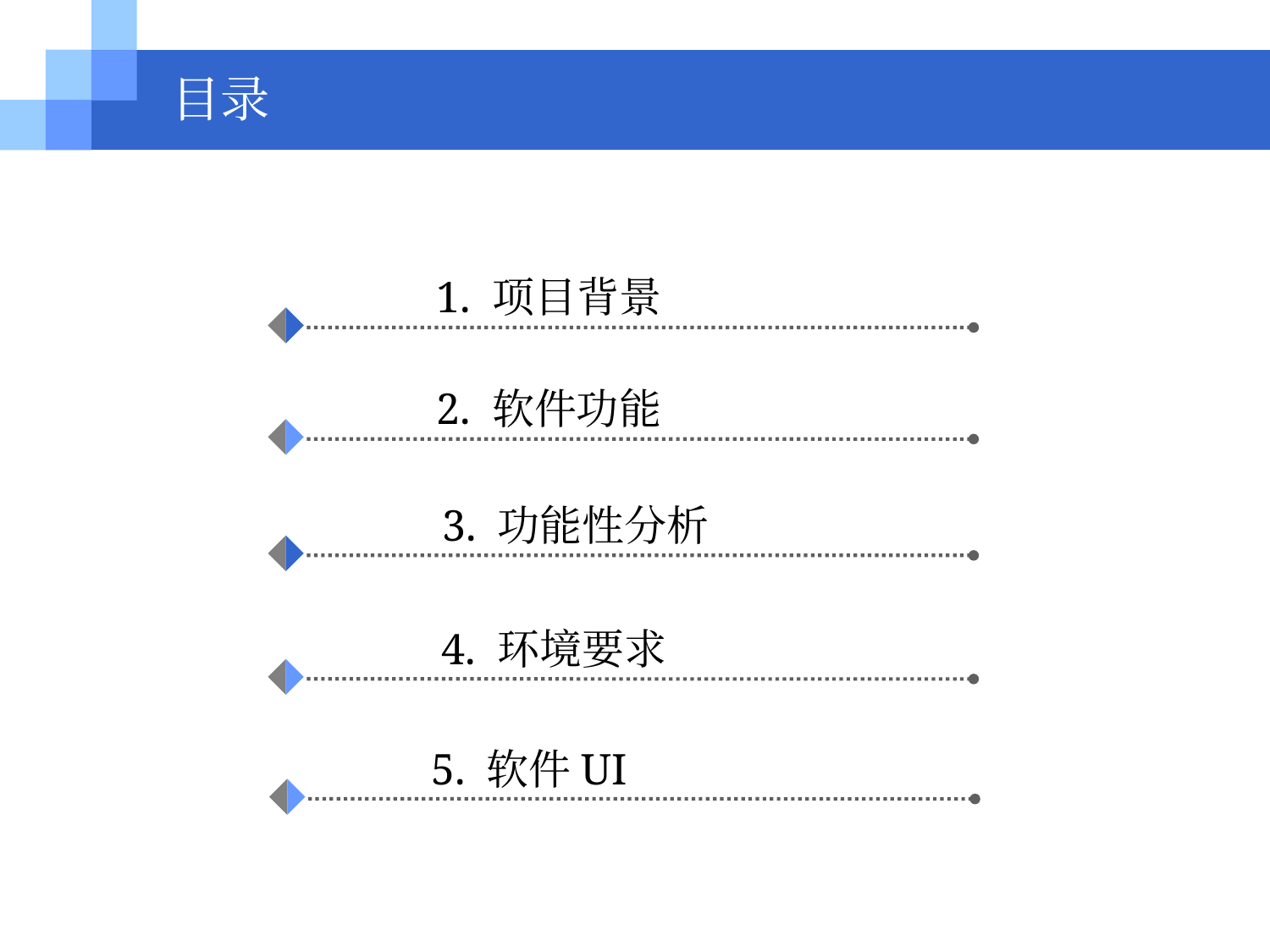

# 目录

1. 项目背景

2. 软件功能

3. 功能性分析

4. 环境要求

5. 软件UI